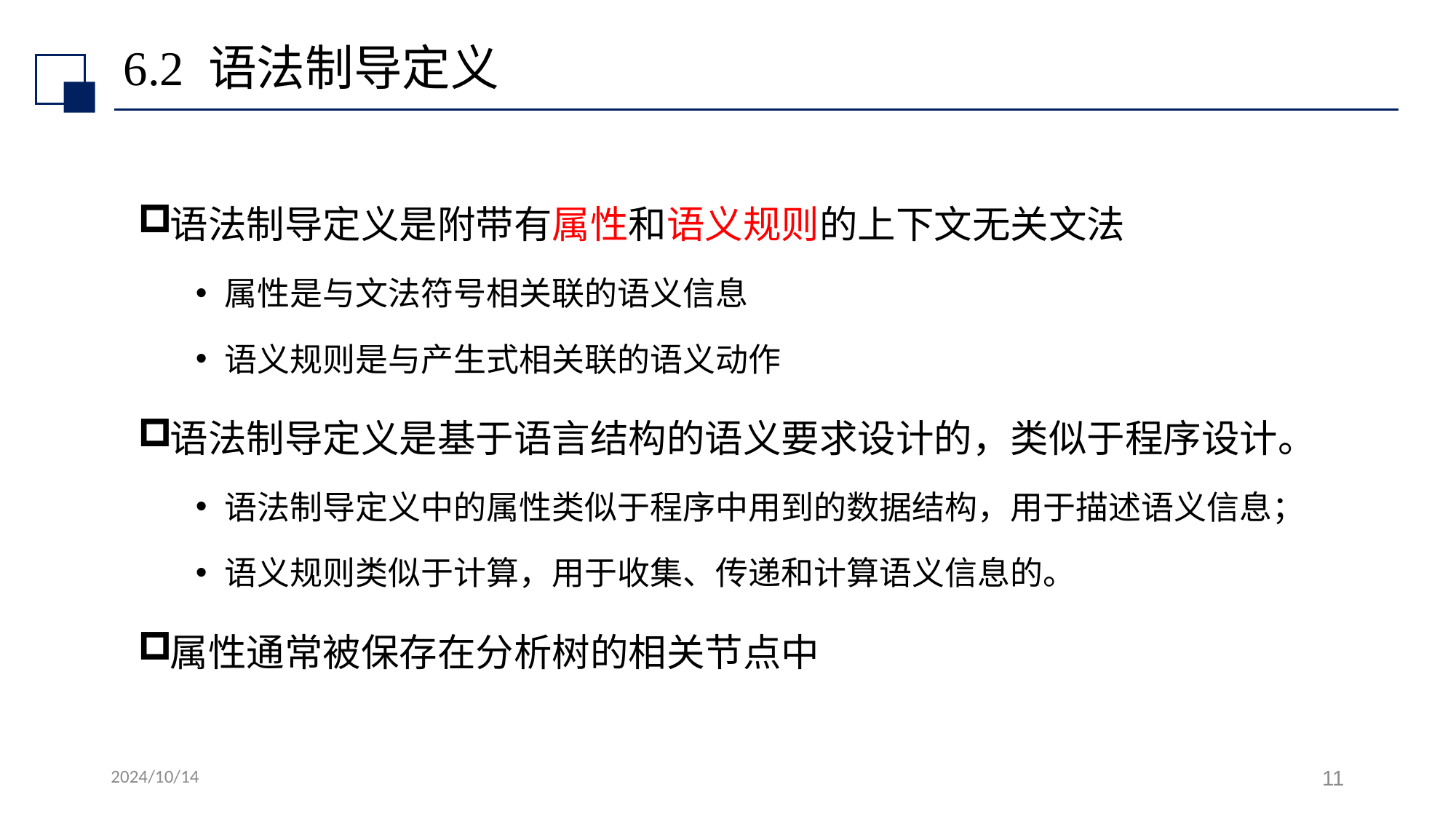

# 6.2 语法制导定义
语法制导定义是附带有属性和语义规则的上下文无关文法
属性是与文法符号相关联的语义信息
语义规则是与产生式相关联的语义动作
语法制导定义是基于语言结构的语义要求设计的，类似于程序设计。
语法制导定义中的属性类似于程序中用到的数据结构，用于描述语义信息；
语义规则类似于计算，用于收集、传递和计算语义信息的。
属性通常被保存在分析树的相关节点中
2024/10/14
11